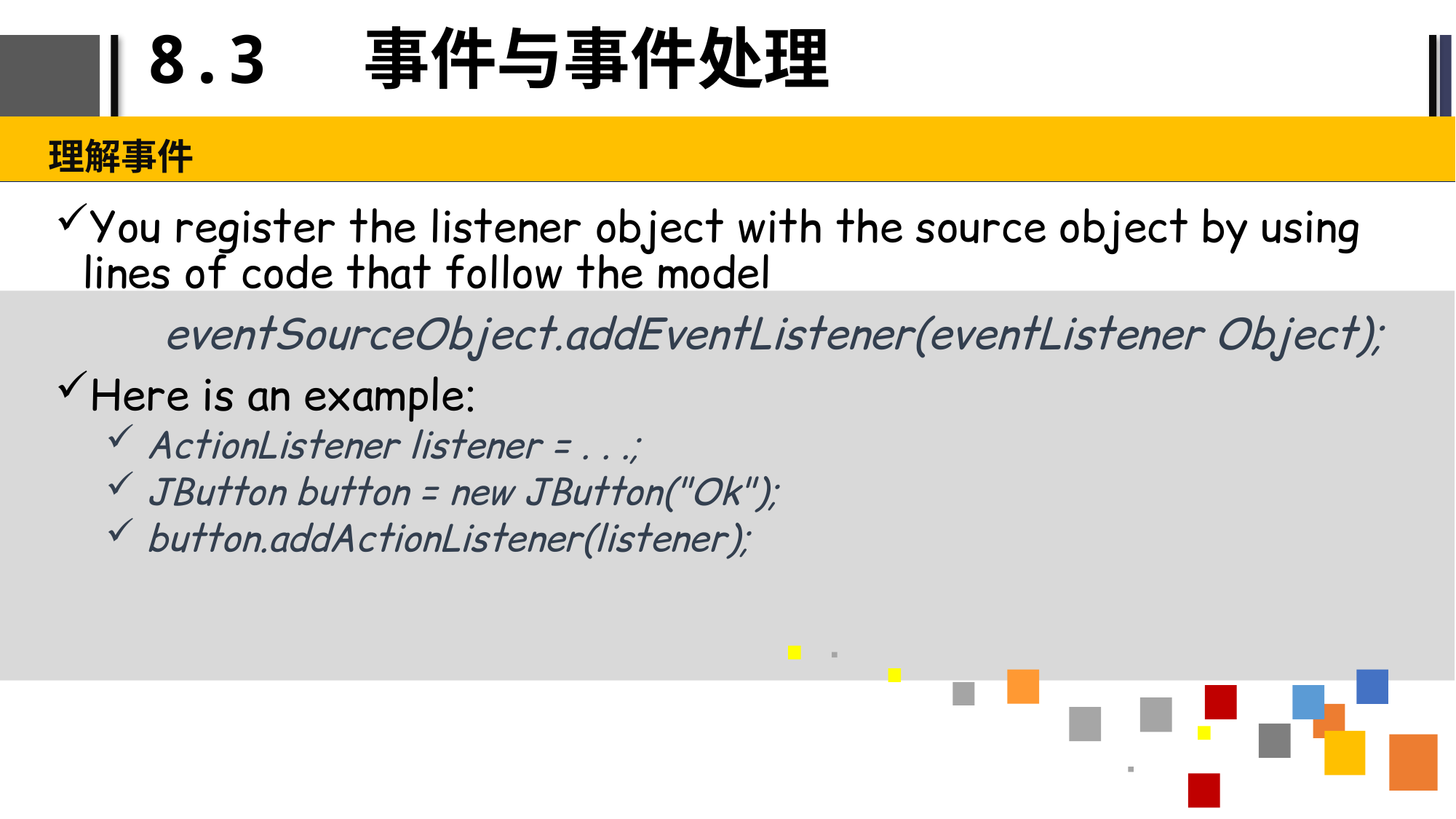

# 8.3  事件与事件处理

理解事件

You register the listener object with the source object by using lines of code that follow the model
	eventSourceObject.addEventListener(eventListener Object);
Here is an example:
ActionListener listener = . . .;
JButton button = new JButton("Ok");
button.addActionListener(listener);